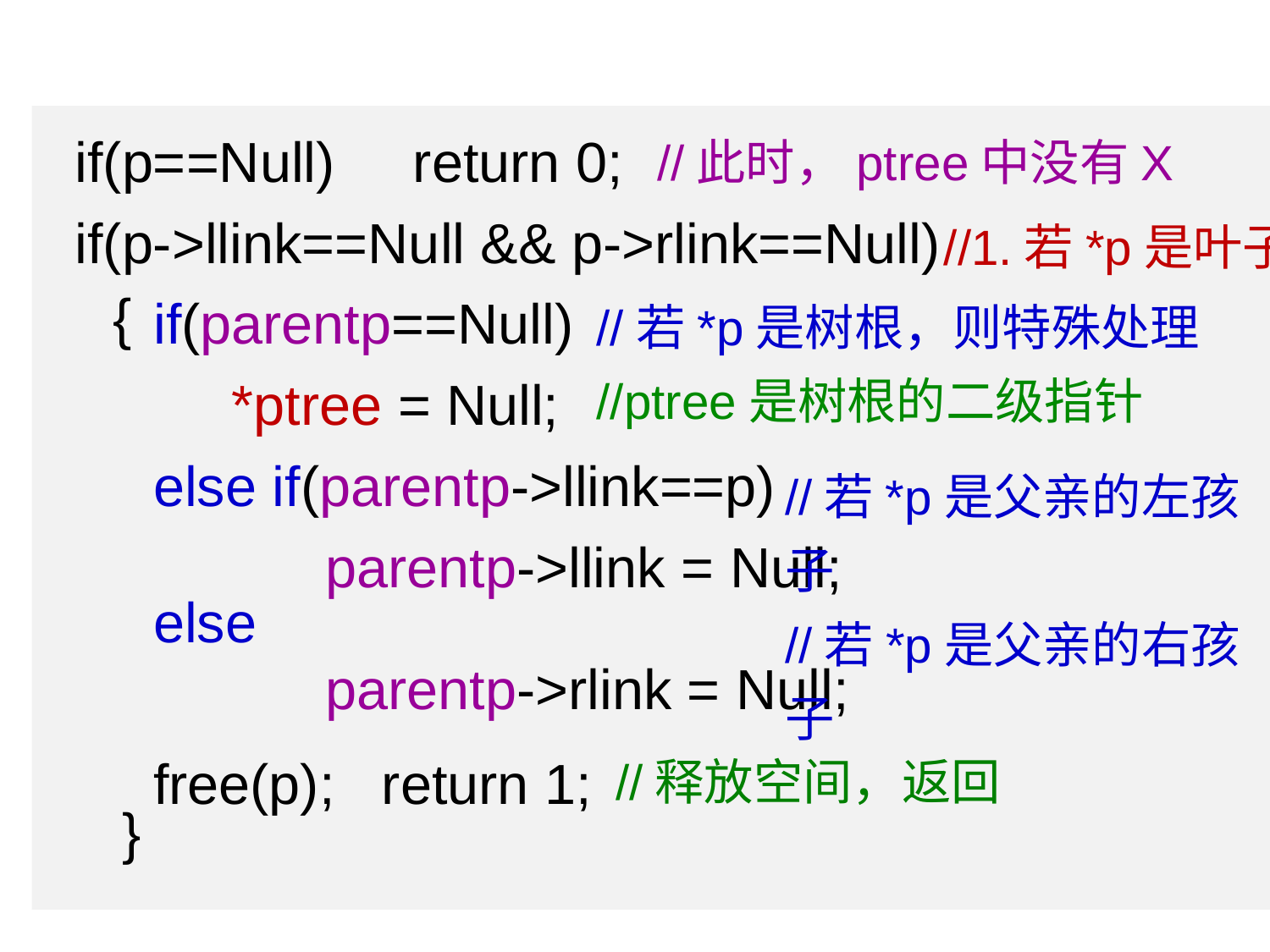

if(p==Null)     return 0;
 if(p->llink==Null && p->rlink==Null)
      if(parentp==Null)
           *ptree = Null;
      else if(parentp->llink==p)
                 parentp->llink = Null;
      else
                 parentp->rlink = Null;
      free(p);   return 1;
    }
//此时，ptree中没有X
//1.若*p是叶子
 {
//若*p是树根，则特殊处理
//ptree是树根的二级指针
//若*p是父亲的左孩子
//若*p是父亲的右孩子
//释放空间，返回